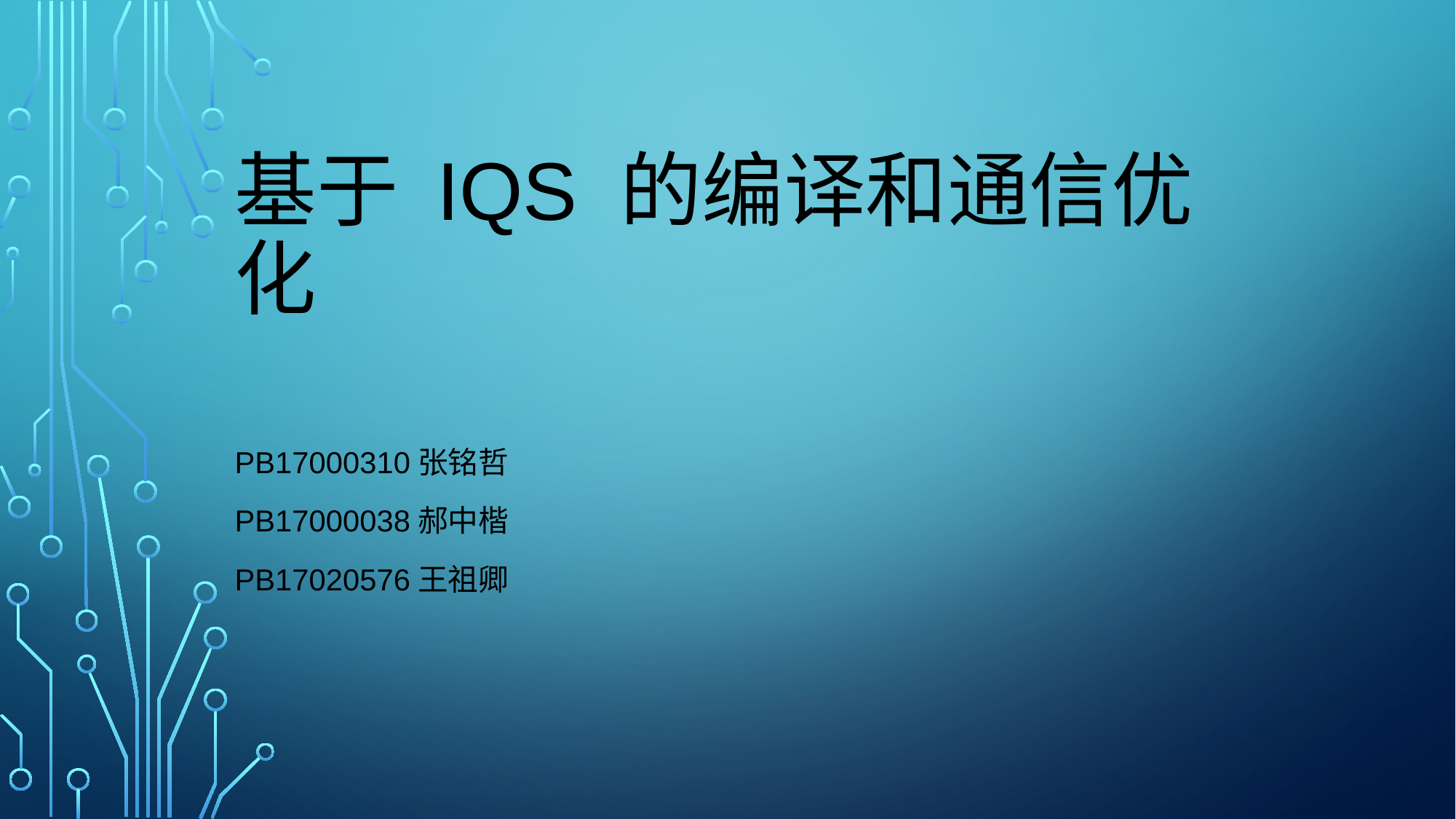

# 基于 IQS 的编译和通信优化
PB17000310张铭哲
PB17000038郝中楷
PB17020576王祖卿